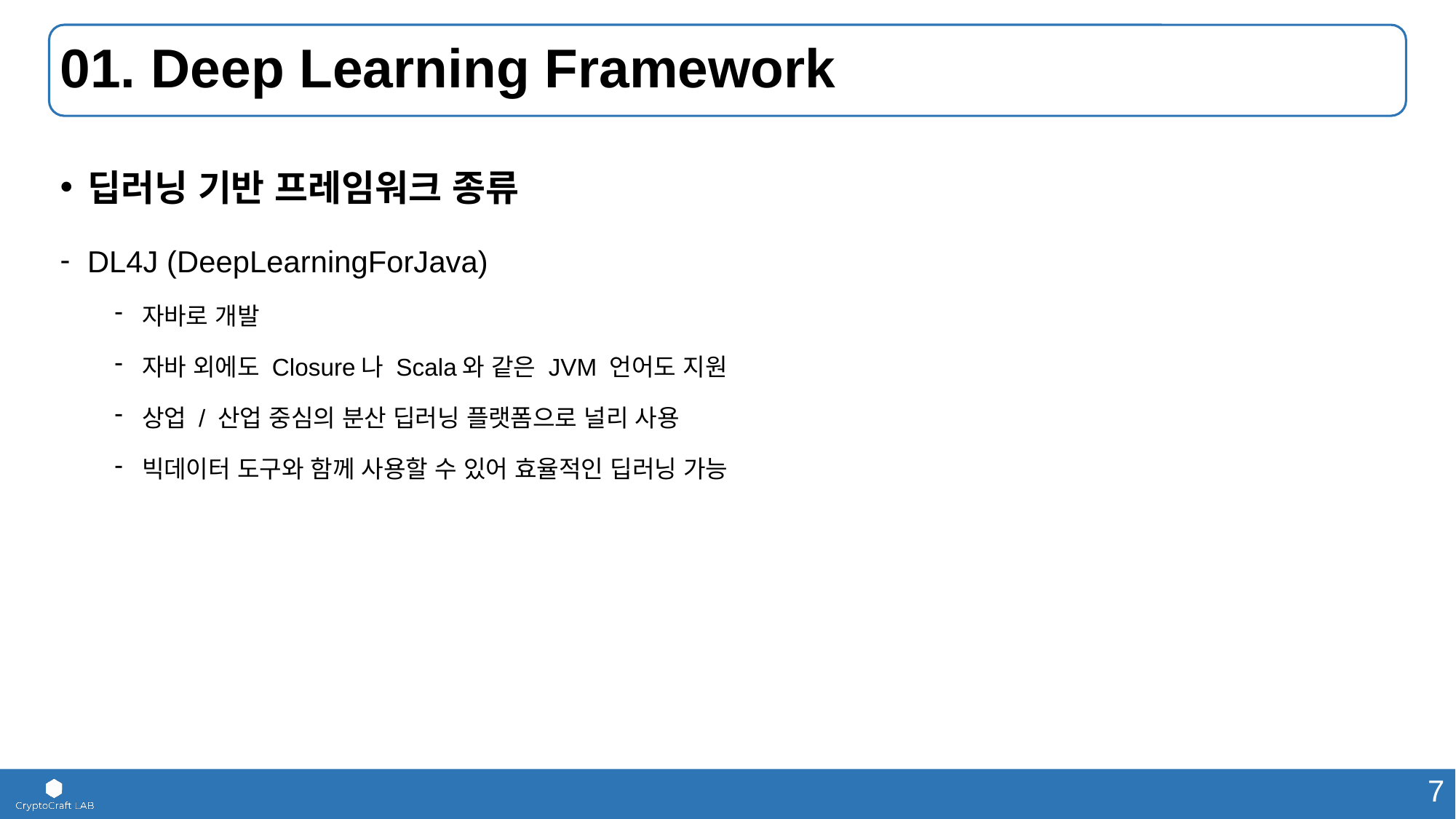

# 01. Deep Learning Framework
딥러닝 기반 프레임워크 종류
DL4J (DeepLearningForJava)
자바로 개발
자바 외에도 Closure나 Scala와 같은 JVM 언어도 지원
상업 / 산업 중심의 분산 딥러닝 플랫폼으로 널리 사용
빅데이터 도구와 함께 사용할 수 있어 효율적인 딥러닝 가능